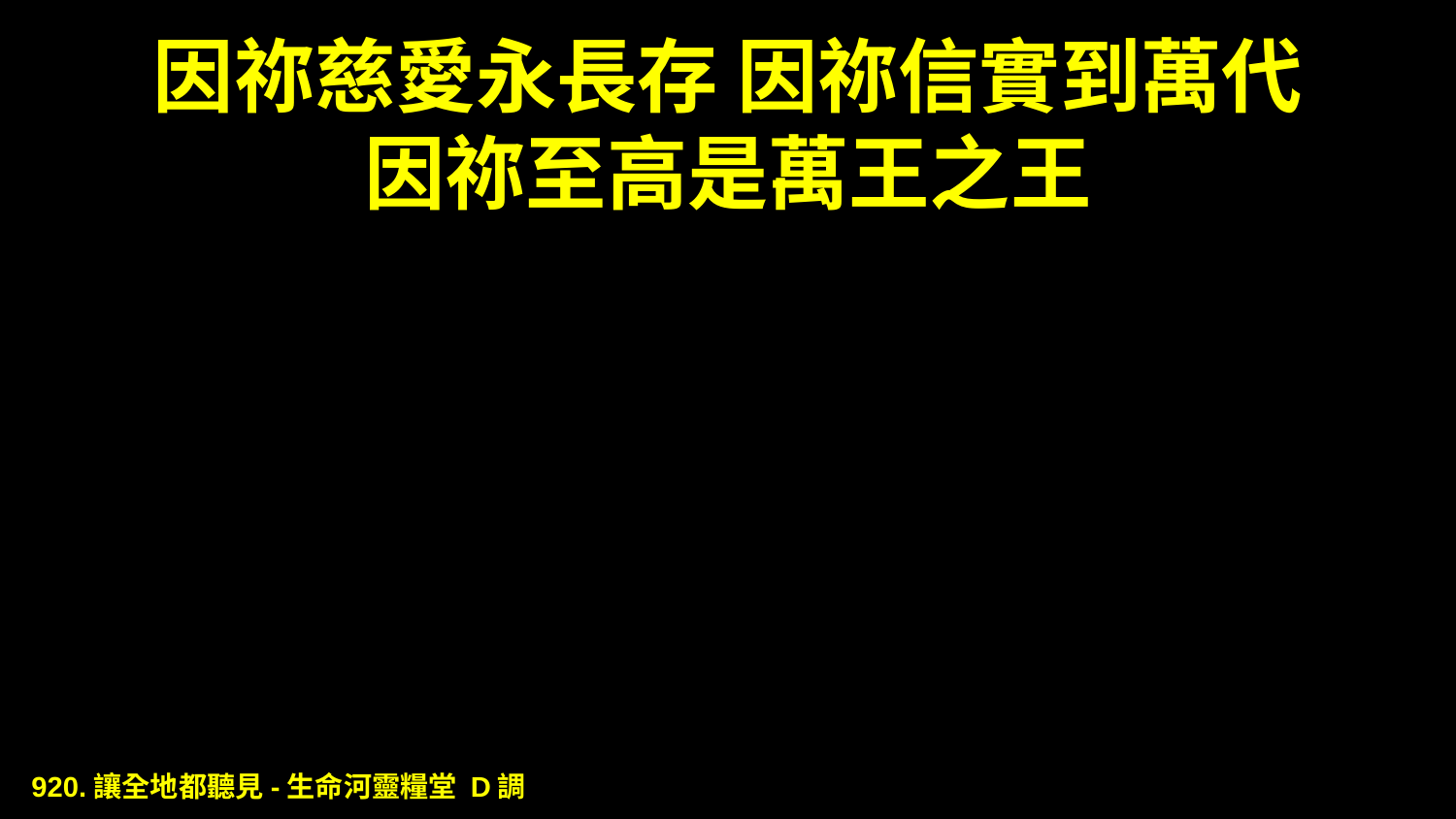

# 因祢慈愛永長存 因祢信實到萬代 因祢至高是萬王之王
920.讓全地都聽見-生命河靈糧堂 D調